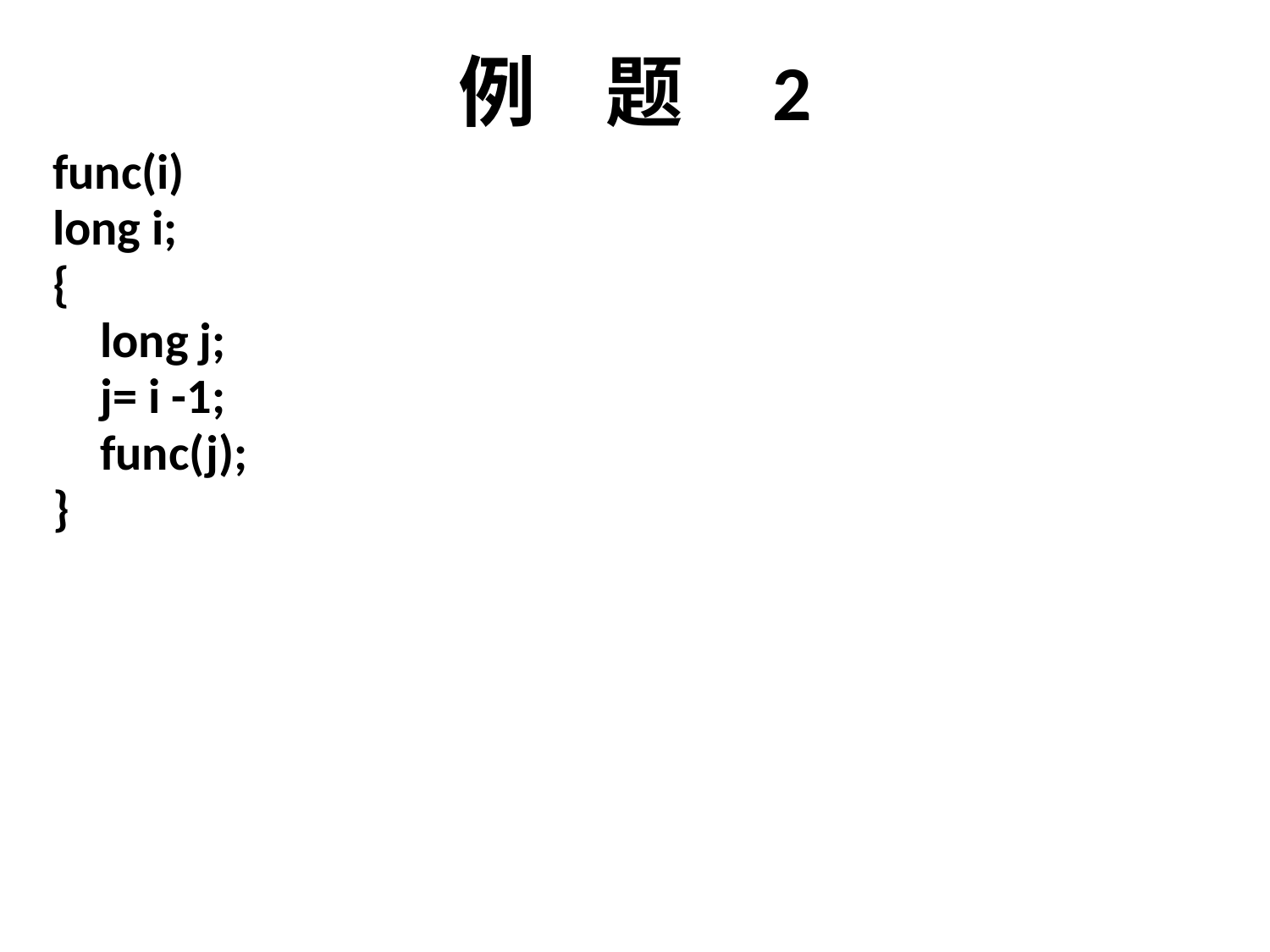

# 例    题    2
func(i)
long i;
{
	long j;
	j= i -1;
	func(j);
}